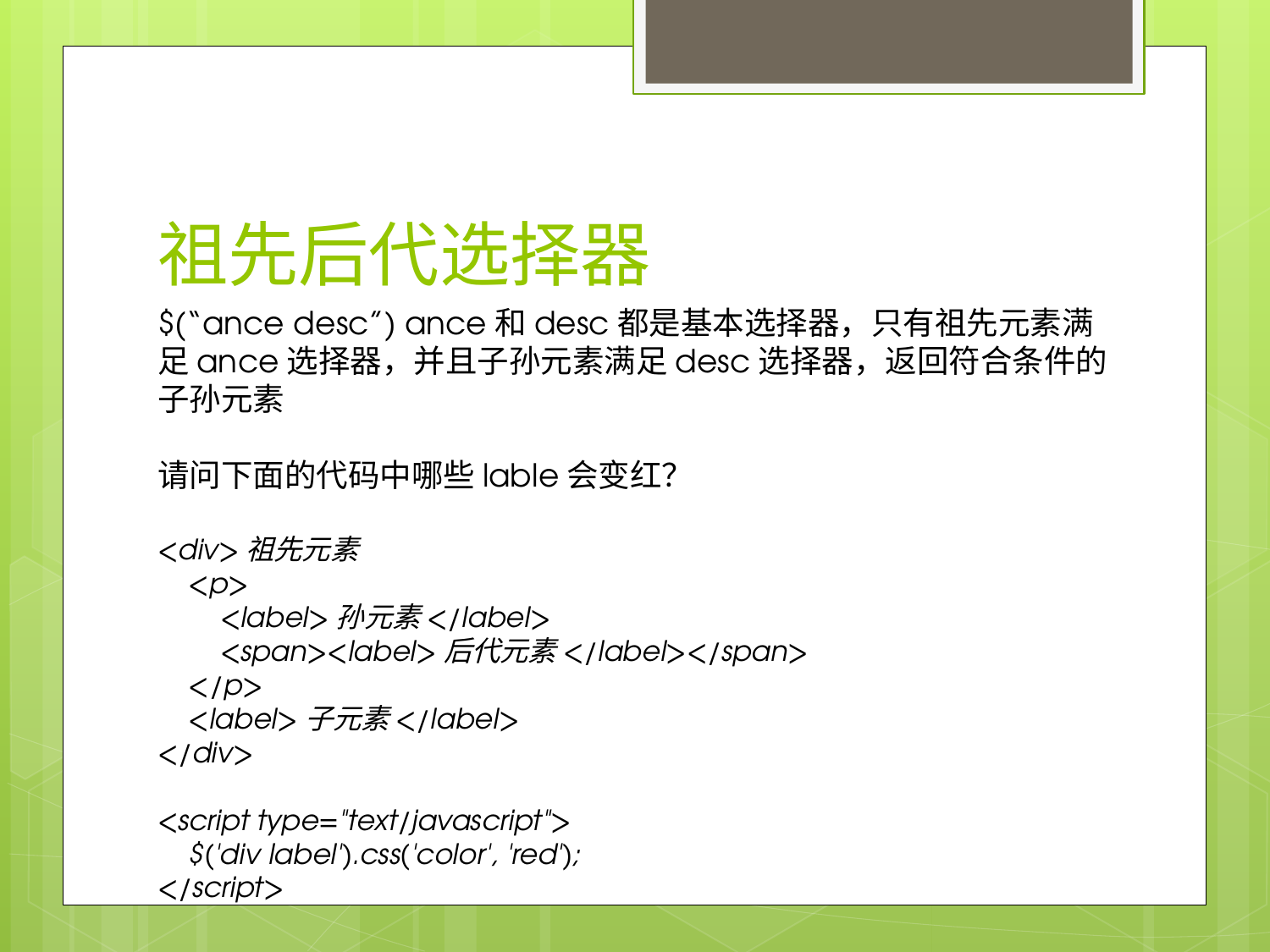

# 祖先后代选择器
$(“ance desc”) ance和desc都是基本选择器，只有祖先元素满足ance选择器，并且子孙元素满足desc选择器，返回符合条件的子孙元素

请问下面的代码中哪些lable会变红？

<div>祖先元素
    <p>
        <label>孙元素</label>
        <span><label>后代元素</label></span>
    </p>
    <label>子元素</label>
</div>

<script type="text/javascript">
    $('div label').css('color', 'red');
</script>